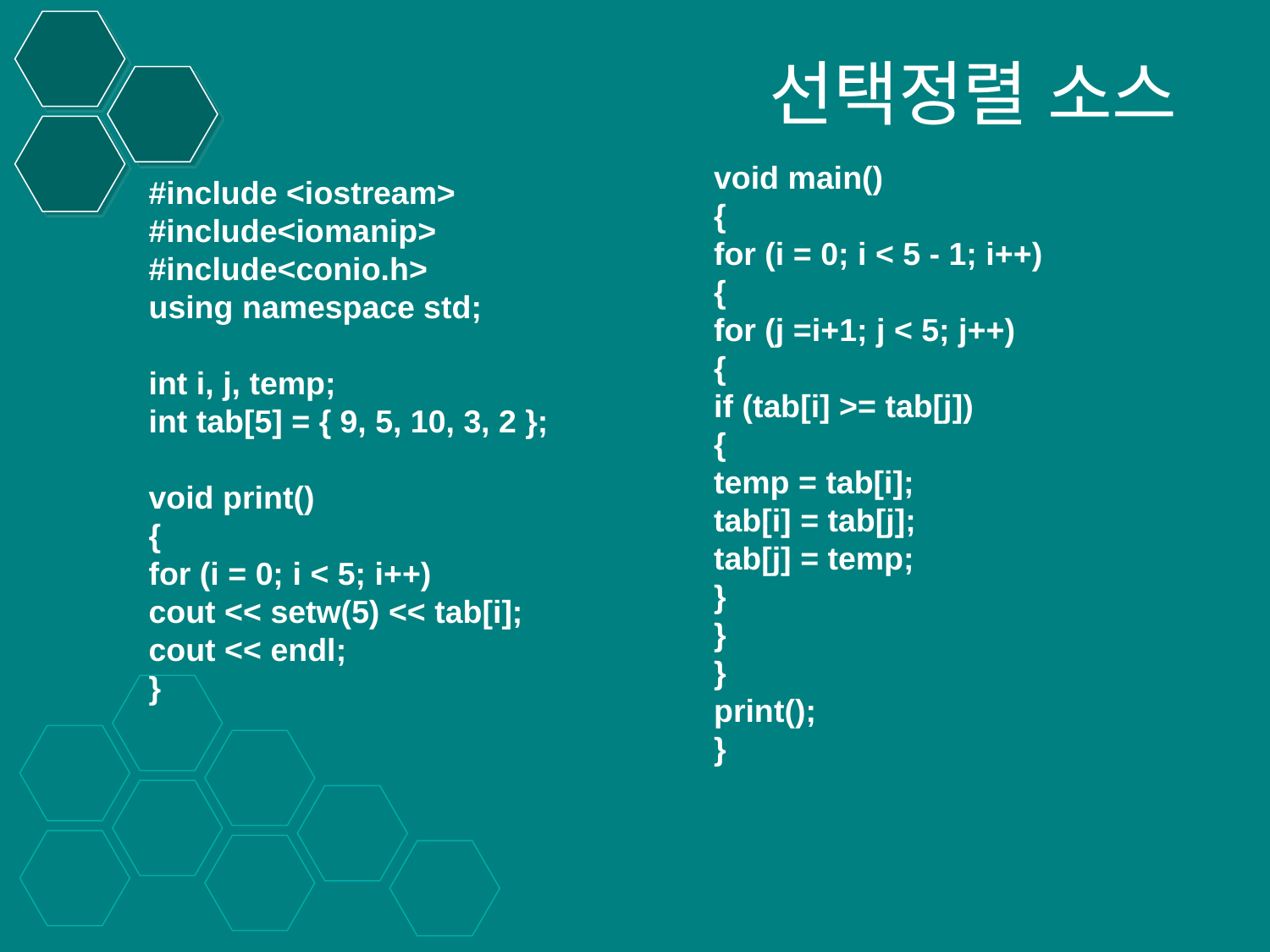

# 선택정렬 소스
void main()
{
for (i = 0; i < 5 - 1; i++)
{
for (j =i+1; j < 5; j++)
{
if (tab[i] >= tab[j])
{
temp = tab[i];
tab[i] = tab[j];
tab[j] = temp;
}
}
}
print();
}
#include <iostream>
#include<iomanip>
#include<conio.h>
using namespace std;

int i, j, temp;
int tab[5] = { 9, 5, 10, 3, 2 };

void print()
{
for (i = 0; i < 5; i++)
cout << setw(5) << tab[i];
cout << endl;
}